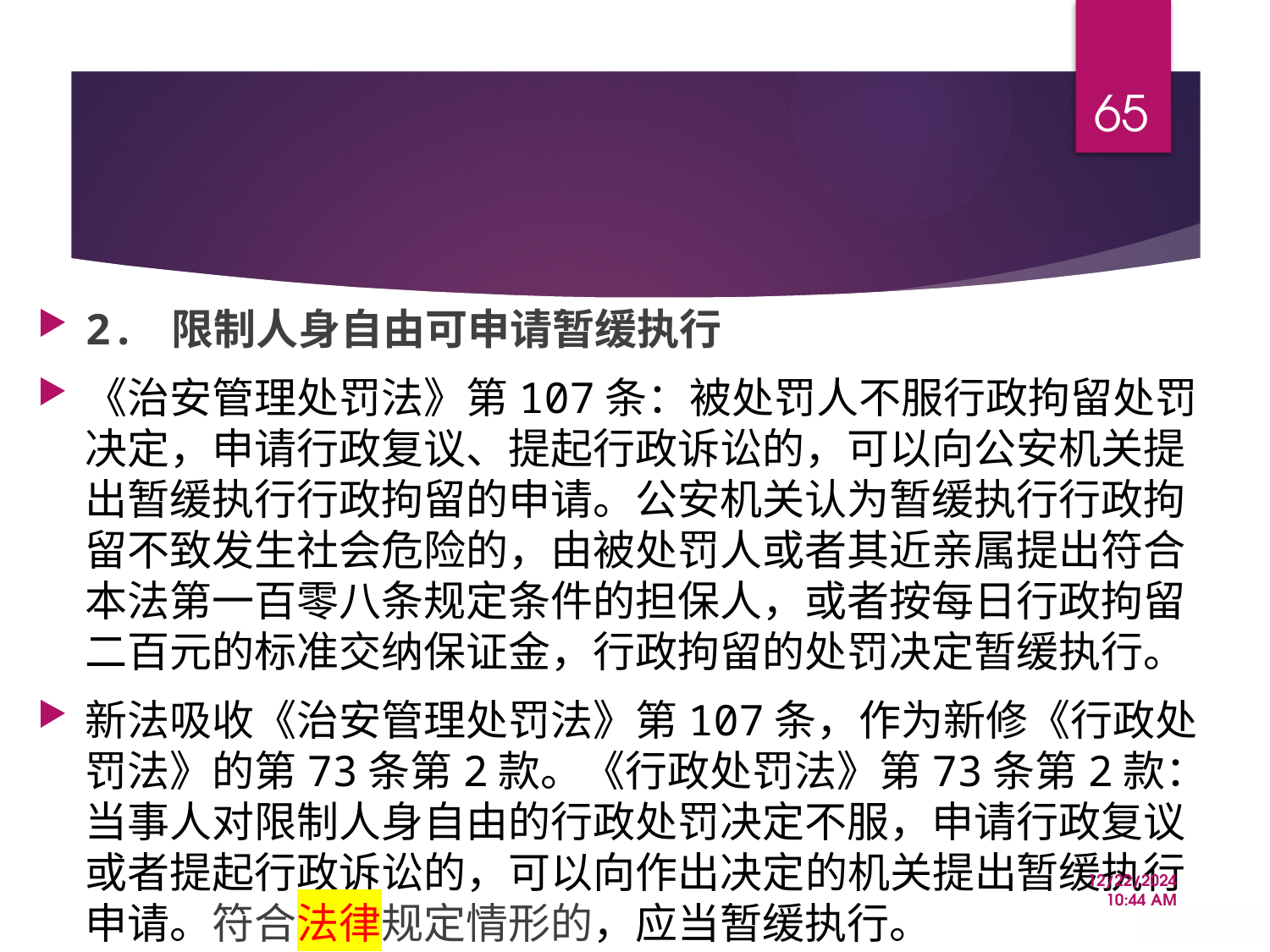

65
#
2. 限制人身自由可申请暂缓执行
《治安管理处罚法》第107条：被处罚人不服行政拘留处罚决定，申请行政复议、提起行政诉讼的，可以向公安机关提出暂缓执行行政拘留的申请。公安机关认为暂缓执行行政拘留不致发生社会危险的，由被处罚人或者其近亲属提出符合本法第一百零八条规定条件的担保人，或者按每日行政拘留二百元的标准交纳保证金，行政拘留的处罚决定暂缓执行。
新法吸收《治安管理处罚法》第107条，作为新修《行政处罚法》的第73条第2款。《行政处罚法》第73条第2款：当事人对限制人身自由的行政处罚决定不服，申请行政复议或者提起行政诉讼的，可以向作出决定的机关提出暂缓执行申请。符合法律规定情形的，应当暂缓执行。
12/22/2024 10:44 AM